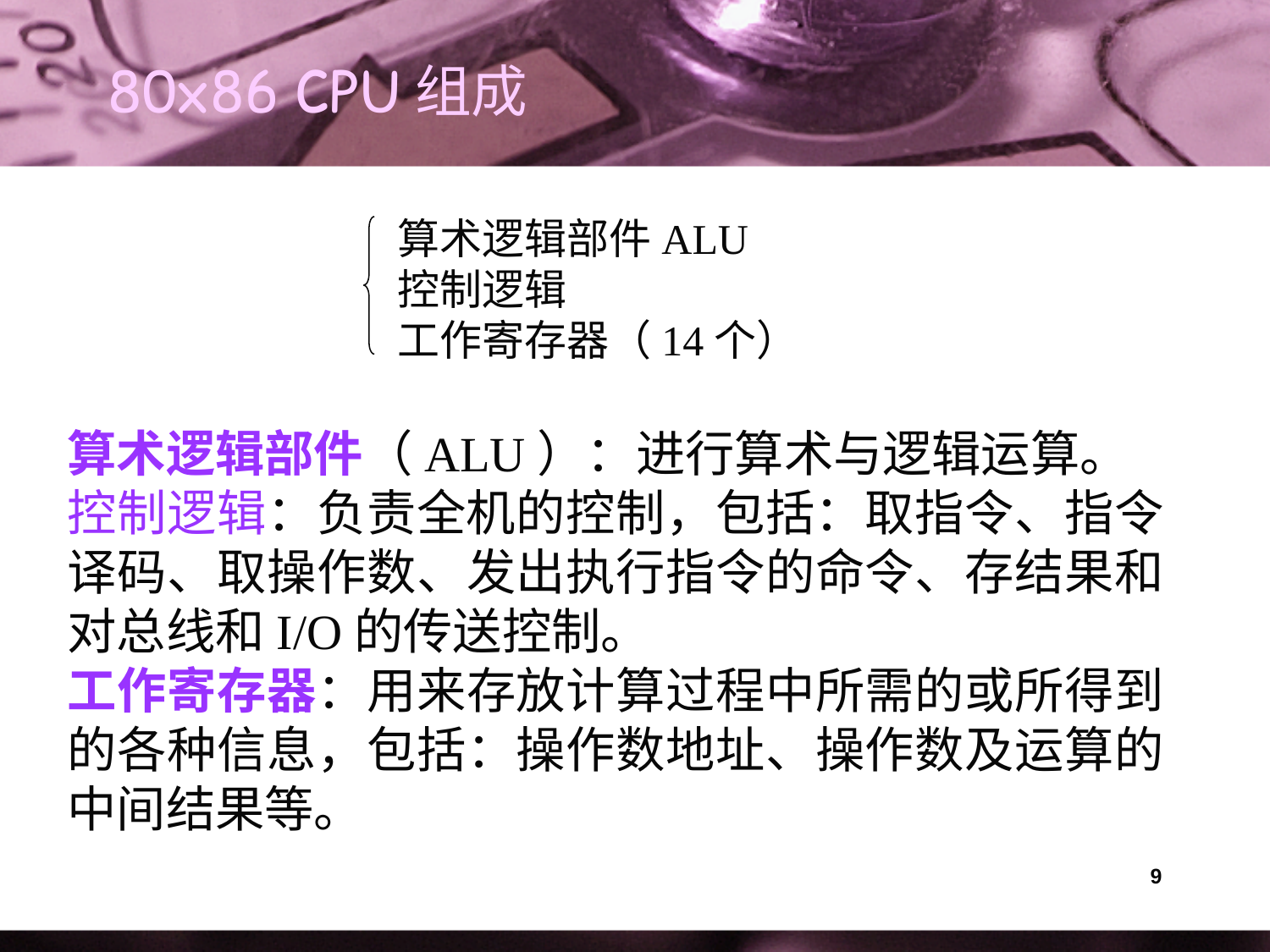

# 80x86 CPU组成
算术逻辑部件ALU
控制逻辑
工作寄存器（14个）

算术逻辑部件（ALU）：进行算术与逻辑运算。
控制逻辑：负责全机的控制，包括：取指令、指令译码、取操作数、发出执行指令的命令、存结果和对总线和I/O的传送控制。
工作寄存器：用来存放计算过程中所需的或所得到的各种信息，包括：操作数地址、操作数及运算的中间结果等。
9